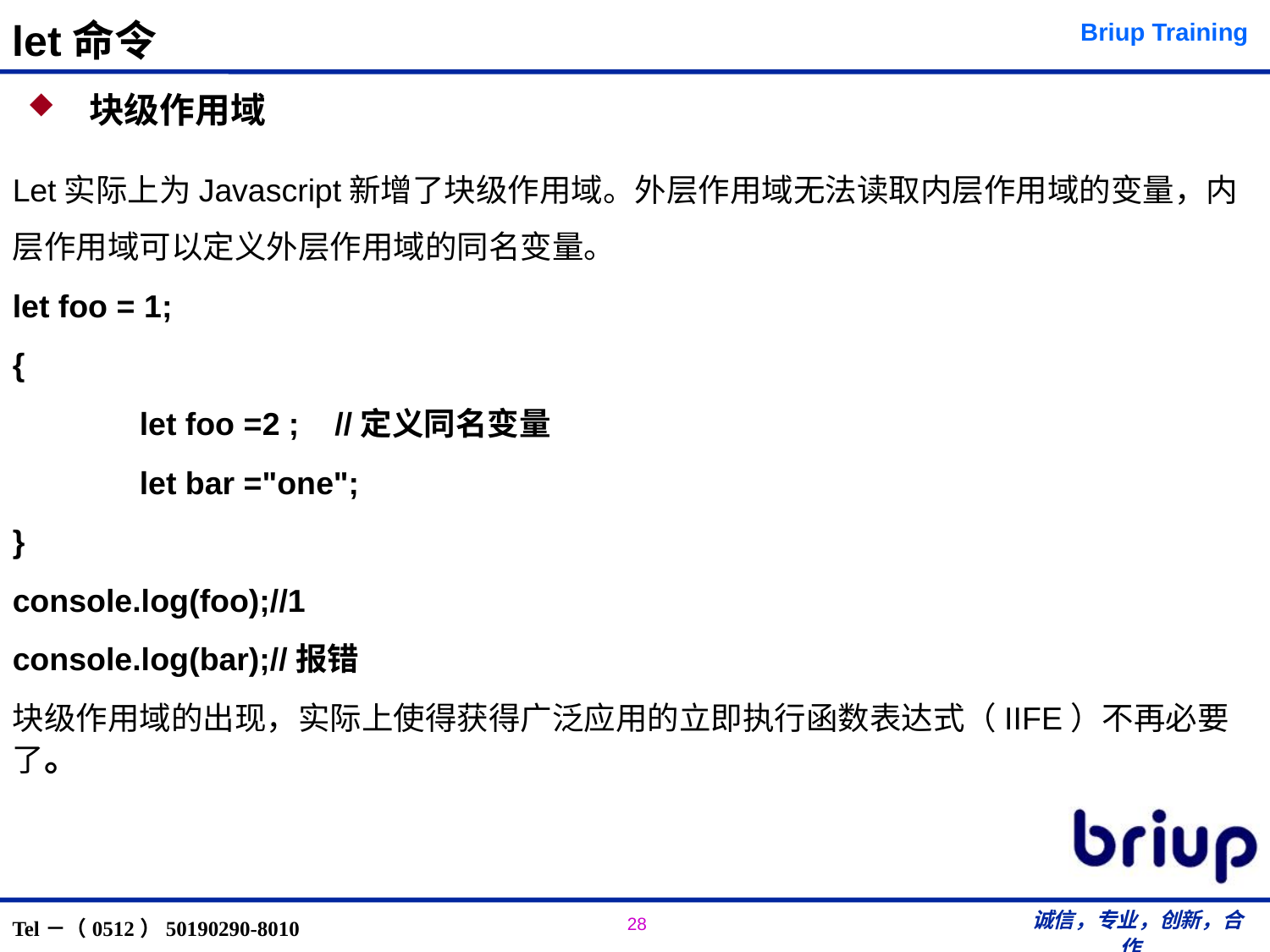

# let命令
 块级作用域
Let实际上为Javascript新增了块级作用域。外层作用域无法读取内层作用域的变量，内层作用域可以定义外层作用域的同名变量。
let foo = 1;
{
	let foo =2 ;    //定义同名变量
	let bar ="one";
}
console.log(foo);//1
console.log(bar);//报错
块级作用域的出现，实际上使得获得广泛应用的立即执行函数表达式（IIFE）不再必要了。